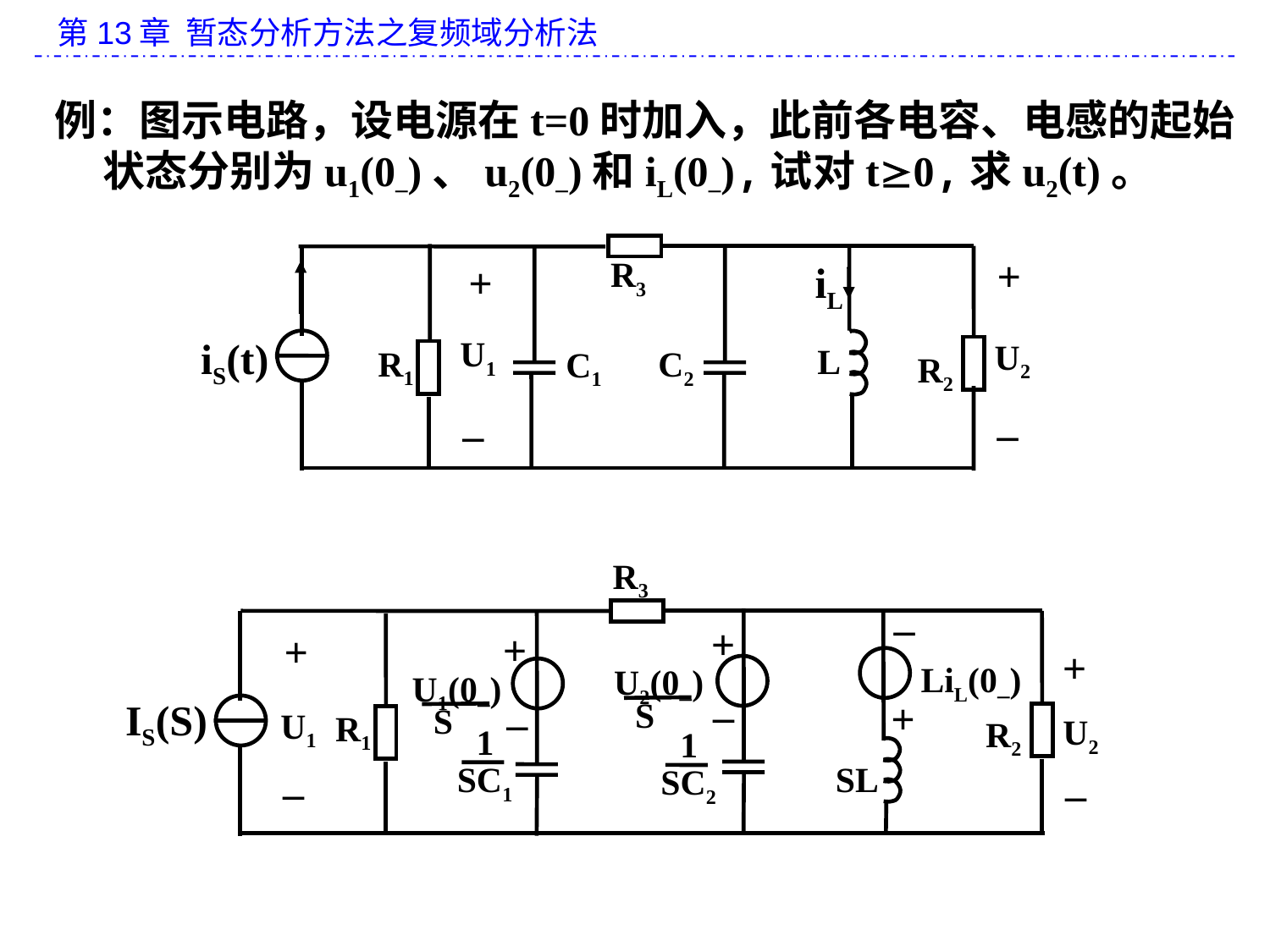

例：图示电路，设电源在t=0时加入，此前各电容、电感的起始
    状态分别为u1(0–)、u2(0–)和iL(0–),试对t≥0,求u2(t)。

+

R3

+
iL

iS(t)
U1
U2

L
R1
C2
C1

R2

–
–

R3

–

+

+
+
+
LiL(0–)
U2(0–)
S

U1(0–)
S

–
+
IS(S)
–

U1
R1

U2

R2
 1
SC1

 1
SC2

SL

–

–